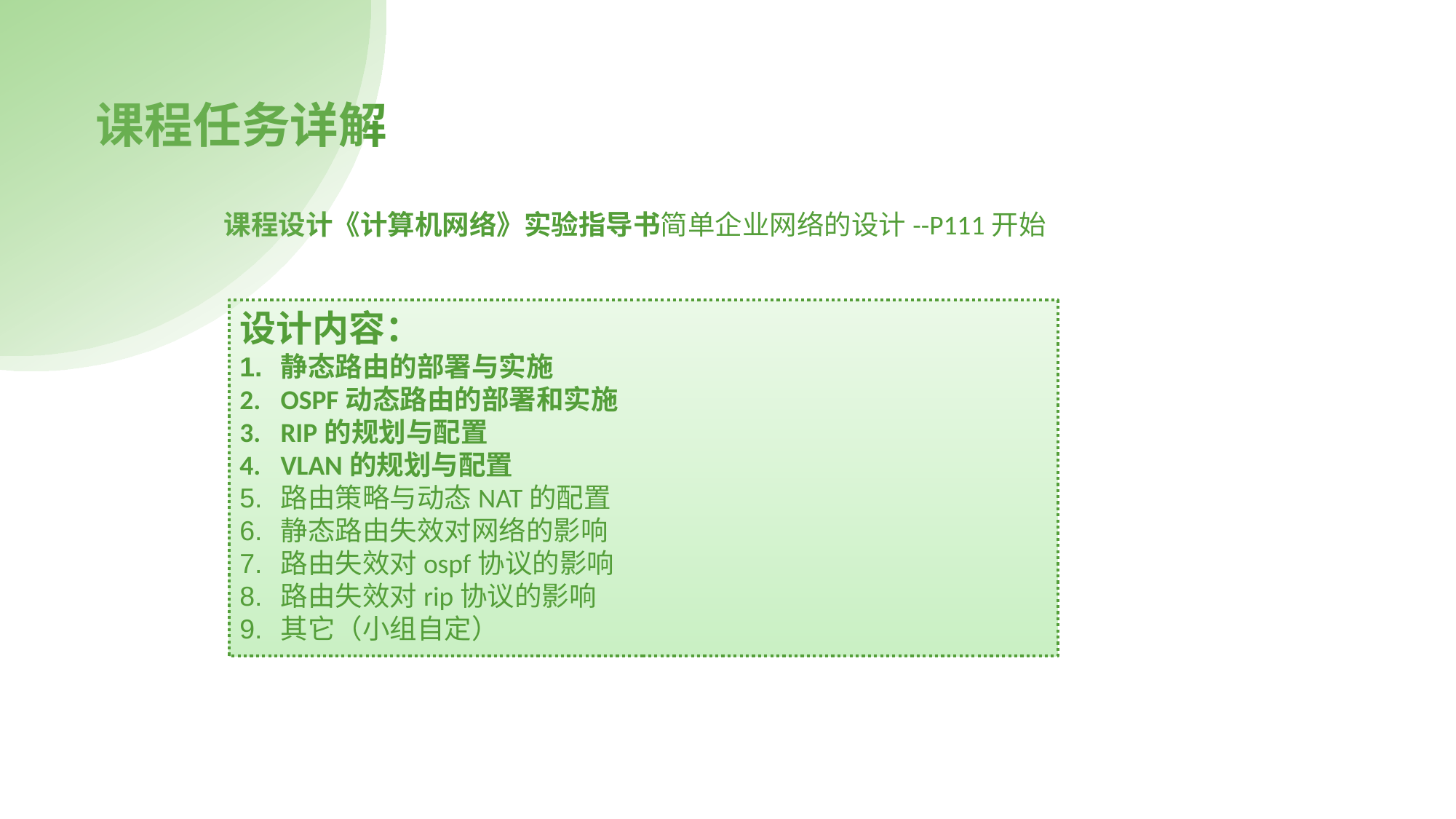

课程任务详解
课程设计《计算机网络》实验指导书简单企业网络的设计--P111开始
设计内容：
静态路由的部署与实施
OSPF动态路由的部署和实施
RIP的规划与配置
VLAN的规划与配置
路由策略与动态NAT的配置
静态路由失效对网络的影响
路由失效对ospf协议的影响
路由失效对rip协议的影响
其它（小组自定）